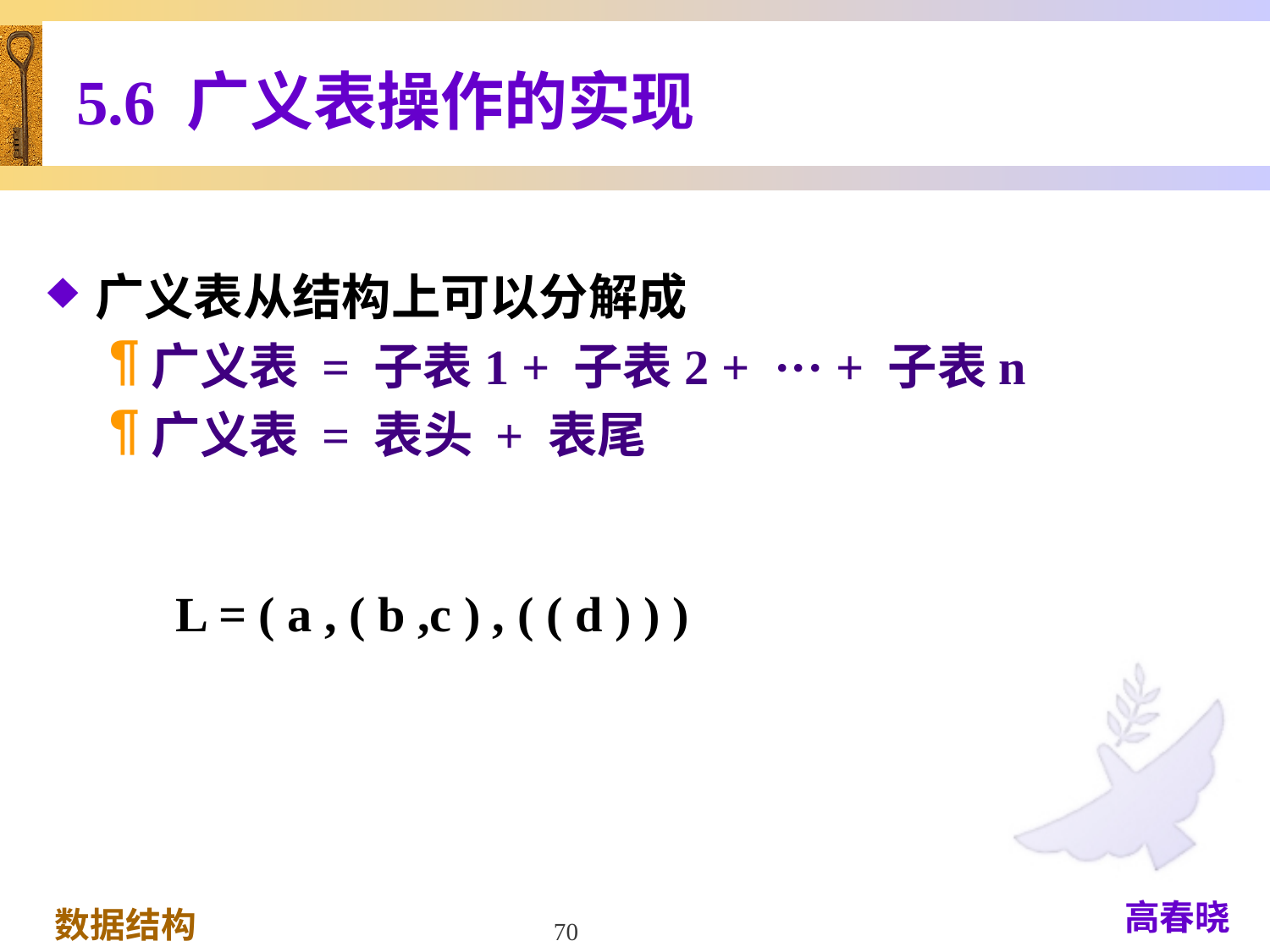

# 5.6 广义表操作的实现

广义表从结构上可以分解成
广义表 = 子表1 + 子表2 +  ··· + 子表n
广义表 = 表头 + 表尾

L = ( a , ( b ,c ) , ( ( d ) ) )
70